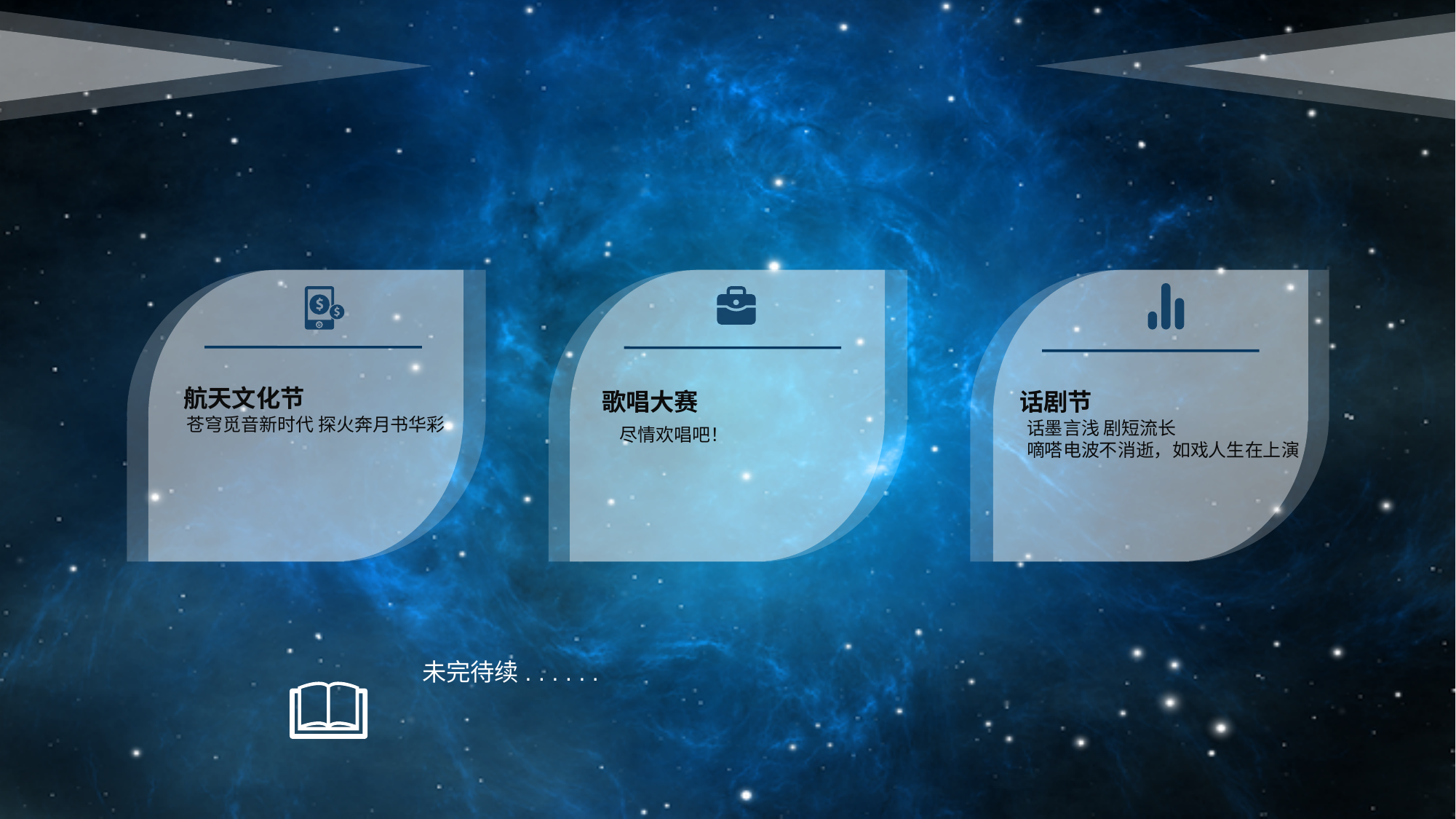

航天文化节
     苍穹觅音新时代 探火奔月书华彩

  歌唱大赛
      尽情欢唱吧！
  话剧节
      话墨言浅 剧短流长
      嘀嗒电波不消逝，如戏人生在上演
未完待续. . . . . .